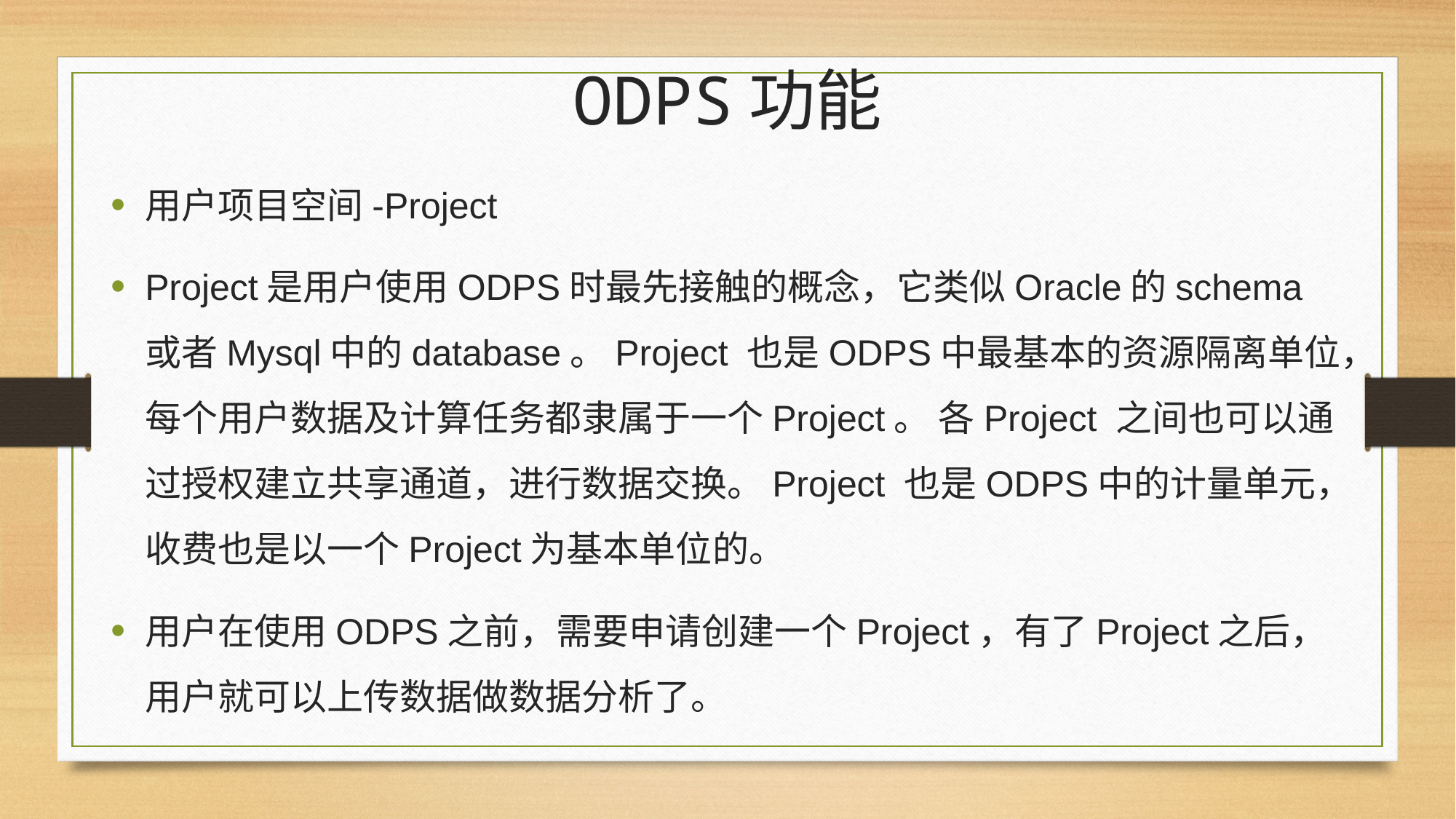

# ODPS功能
用户项目空间-Project
Project是用户使用ODPS时最先接触的概念，它类似Oracle的schema或者Mysql中的database。Project 也是ODPS中最基本的资源隔离单位，每个用户数据及计算任务都隶属于一个Project。 各Project 之间也可以通过授权建立共享通道，进行数据交换。Project 也是ODPS中的计量单元，收费也是以一个Project为基本单位的。
用户在使用ODPS之前，需要申请创建一个Project，有了Project之后，用户就可以上传数据做数据分析了。